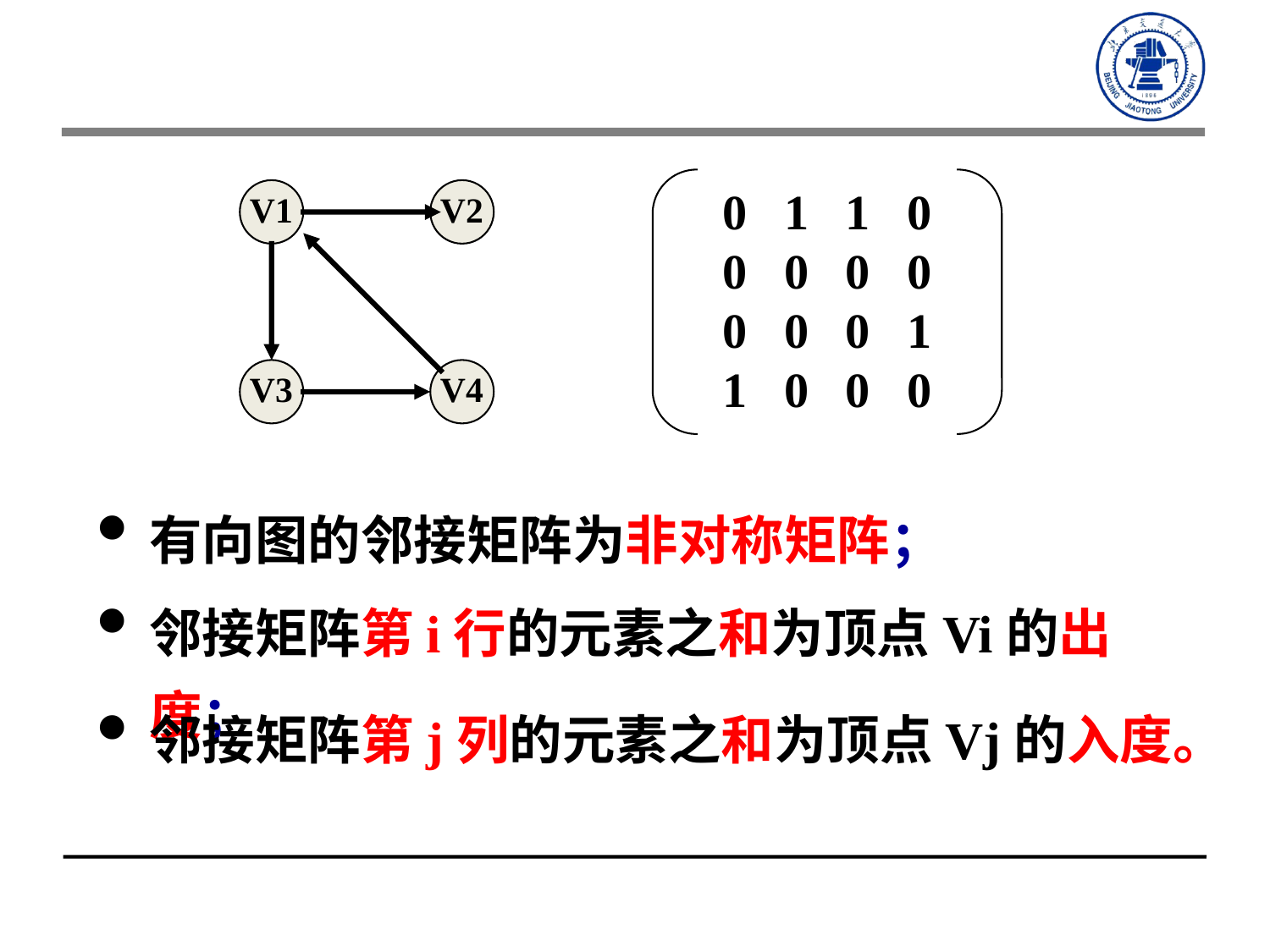

0   1   1   0
0   0   0   0
0   0   0   1
1   0   0   0
V1
V2

V3
V4

有向图的邻接矩阵为非对称矩阵；
邻接矩阵第i行的元素之和为顶点Vi的出度；
邻接矩阵第j列的元素之和为顶点Vj的入度。